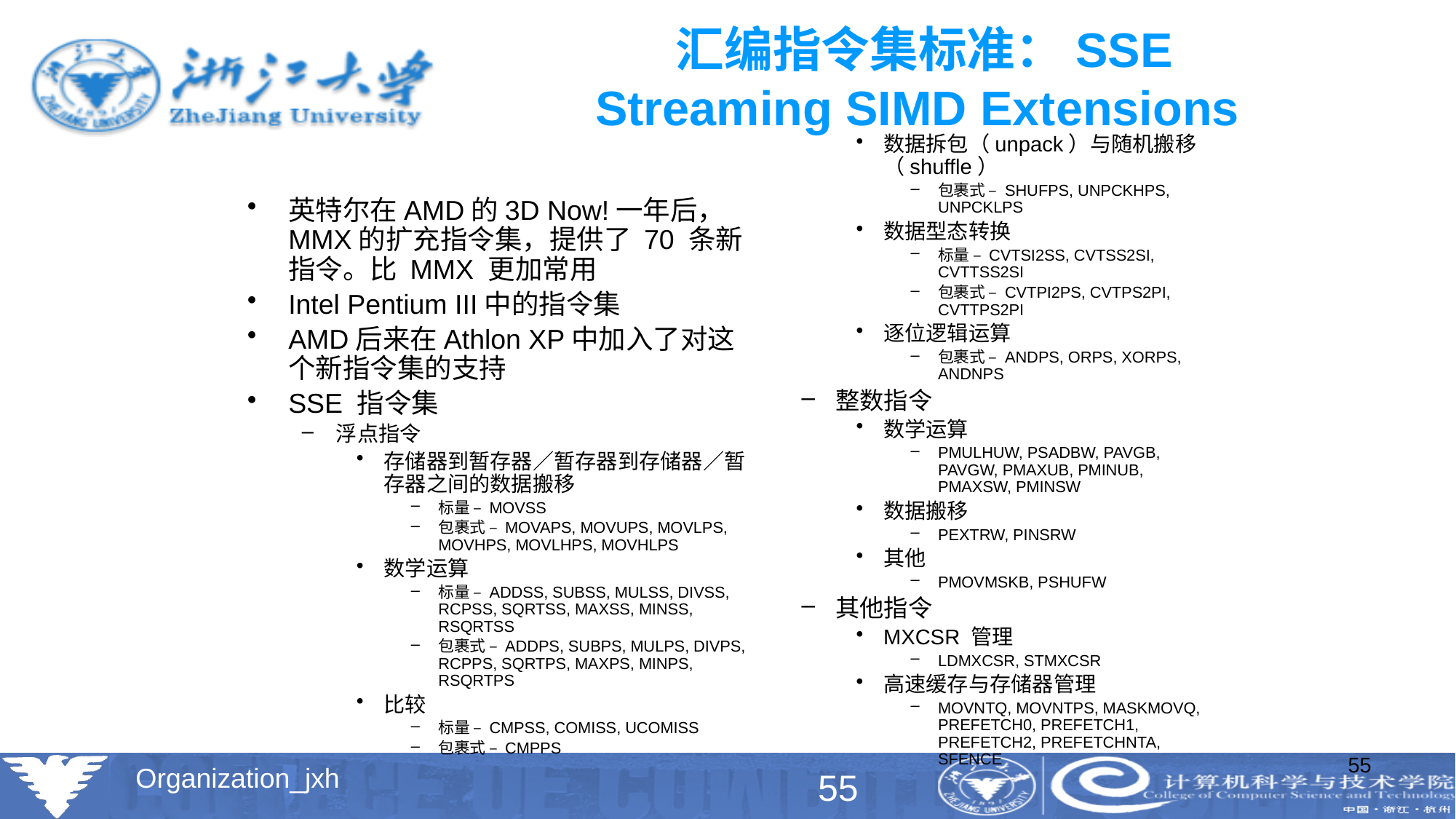

# 汇编指令集标准：SSE Streaming SIMD Extensions
数据拆包（unpack）与随机搬移（shuffle）
包裹式 – SHUFPS, UNPCKHPS, UNPCKLPS
数据型态转换
标量 – CVTSI2SS, CVTSS2SI, CVTTSS2SI
包裹式 – CVTPI2PS, CVTPS2PI, CVTTPS2PI
逐位逻辑运算
包裹式 – ANDPS, ORPS, XORPS, ANDNPS
整数指令
数学运算
PMULHUW, PSADBW, PAVGB, PAVGW, PMAXUB, PMINUB, PMAXSW, PMINSW
数据搬移
PEXTRW, PINSRW
其他
PMOVMSKB, PSHUFW
其他指令
MXCSR 管理
LDMXCSR, STMXCSR
高速缓存与存储器管理
MOVNTQ, MOVNTPS, MASKMOVQ, PREFETCH0, PREFETCH1, PREFETCH2, PREFETCHNTA, SFENCE

英特尔在AMD的3D Now!一年后，MMX的扩充指令集，提供了 70 条新指令。比 MMX 更加常用
Intel Pentium III中的指令集
AMD后来在Athlon XP中加入了对这个新指令集的支持
SSE 指令集
浮点指令
存储器到暂存器／暂存器到存储器／暂存器之间的数据搬移
标量 – MOVSS
包裹式 – MOVAPS, MOVUPS, MOVLPS, MOVHPS, MOVLHPS, MOVHLPS
数学运算
标量 – ADDSS, SUBSS, MULSS, DIVSS, RCPSS, SQRTSS, MAXSS, MINSS, RSQRTSS
包裹式 – ADDPS, SUBPS, MULPS, DIVPS, RCPPS, SQRTPS, MAXPS, MINPS, RSQRTPS
比较
标量 – CMPSS, COMISS, UCOMISS
包裹式 – CMPPS

55